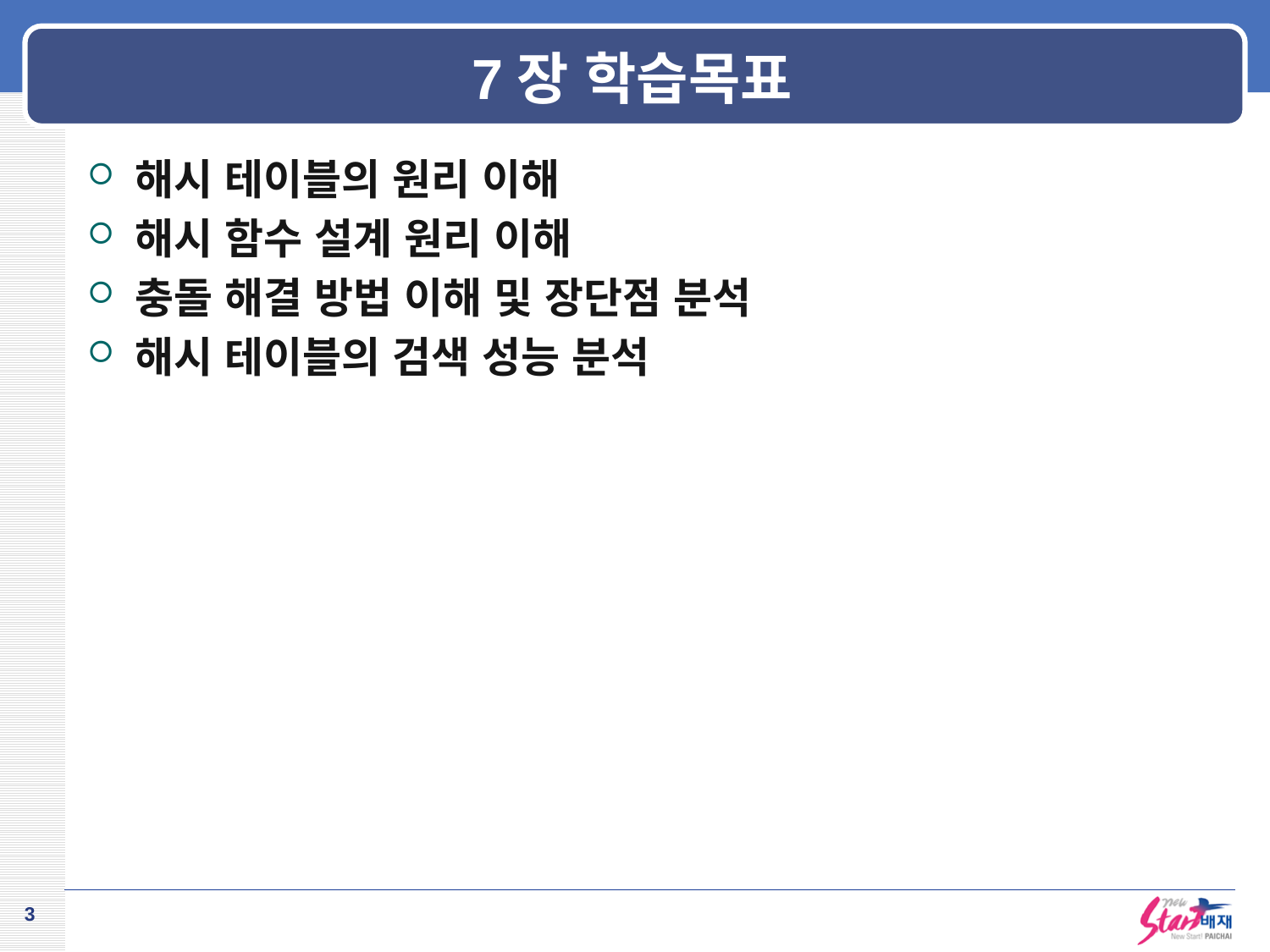

# 7장 학습목표
해시 테이블의 원리 이해
해시 함수 설계 원리 이해
충돌 해결 방법 이해 및 장단점 분석
해시 테이블의 검색 성능 분석
3